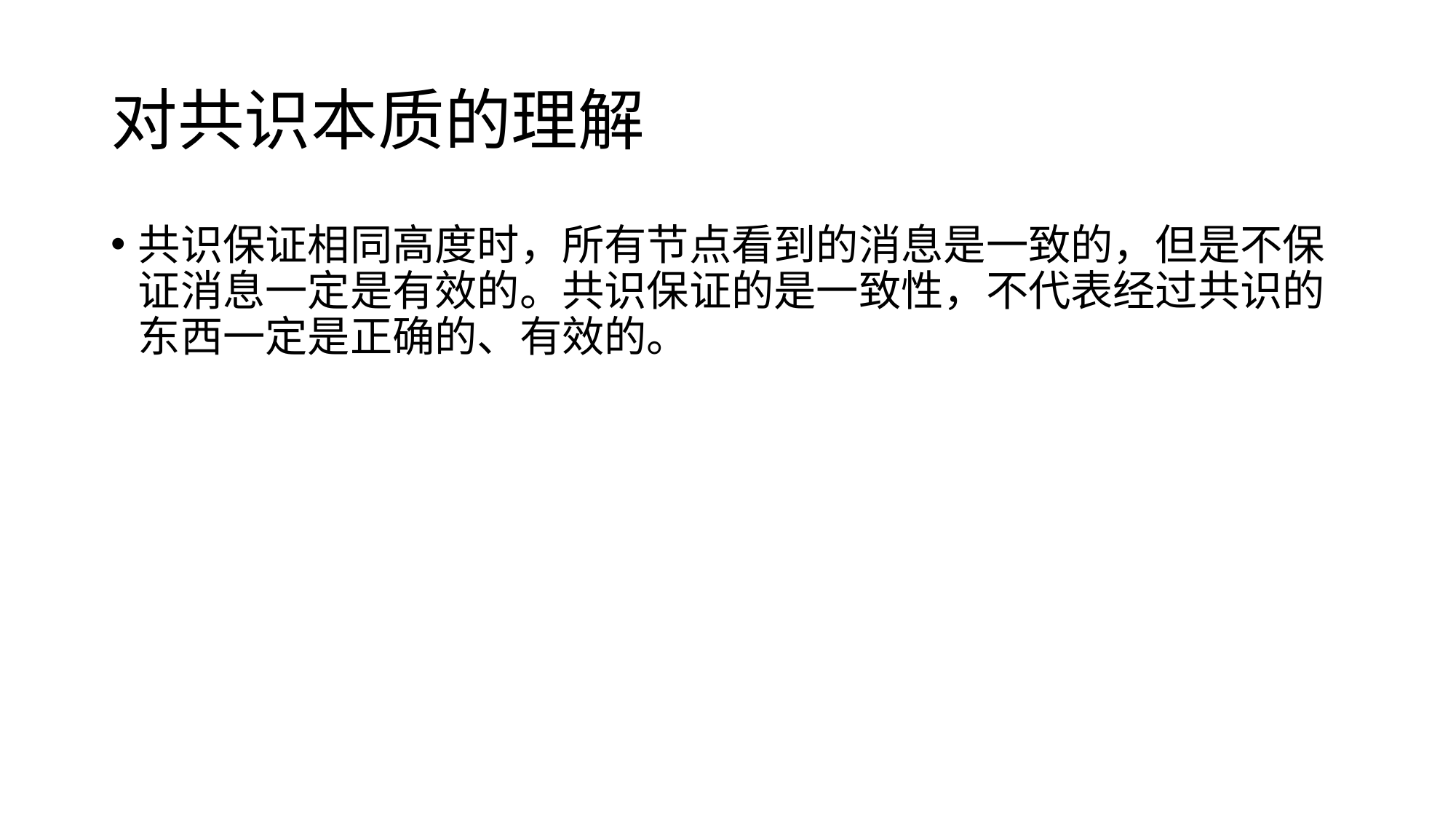

# 对共识本质的理解
共识保证相同高度时，所有节点看到的消息是一致的，但是不保证消息一定是有效的。共识保证的是一致性，不代表经过共识的东西一定是正确的、有效的。